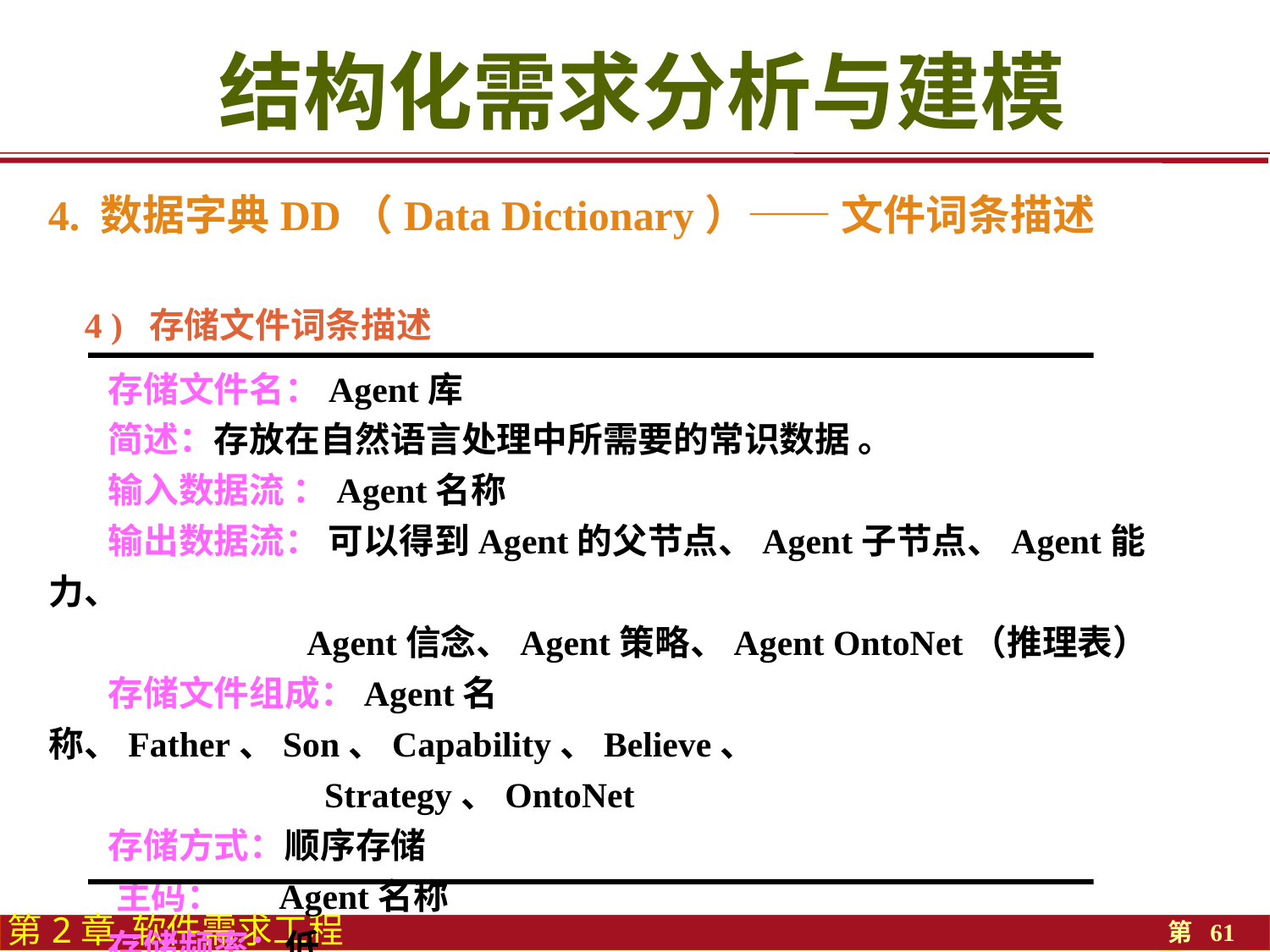

结构化需求分析与建模
4. 数据字典DD（Data Dictionary）—— 文件词条描述
 4 )  存储文件词条描述

   存储文件名：Agent库
   简述：存放在自然语言处理中所需要的常识数据 。
   输入数据流 ：Agent名称
   输出数据流： 可以得到Agent的父节点、Agent子节点、Agent能力、
                          Agent信念、Agent策略、Agent OntoNet（推理表）
   存储文件组成：Agent名称、Father、Son、Capability、Believe、
                            Strategy、OntoNet
   存储方式：顺序存储
    主码：      Agent名称
   存储频率：低